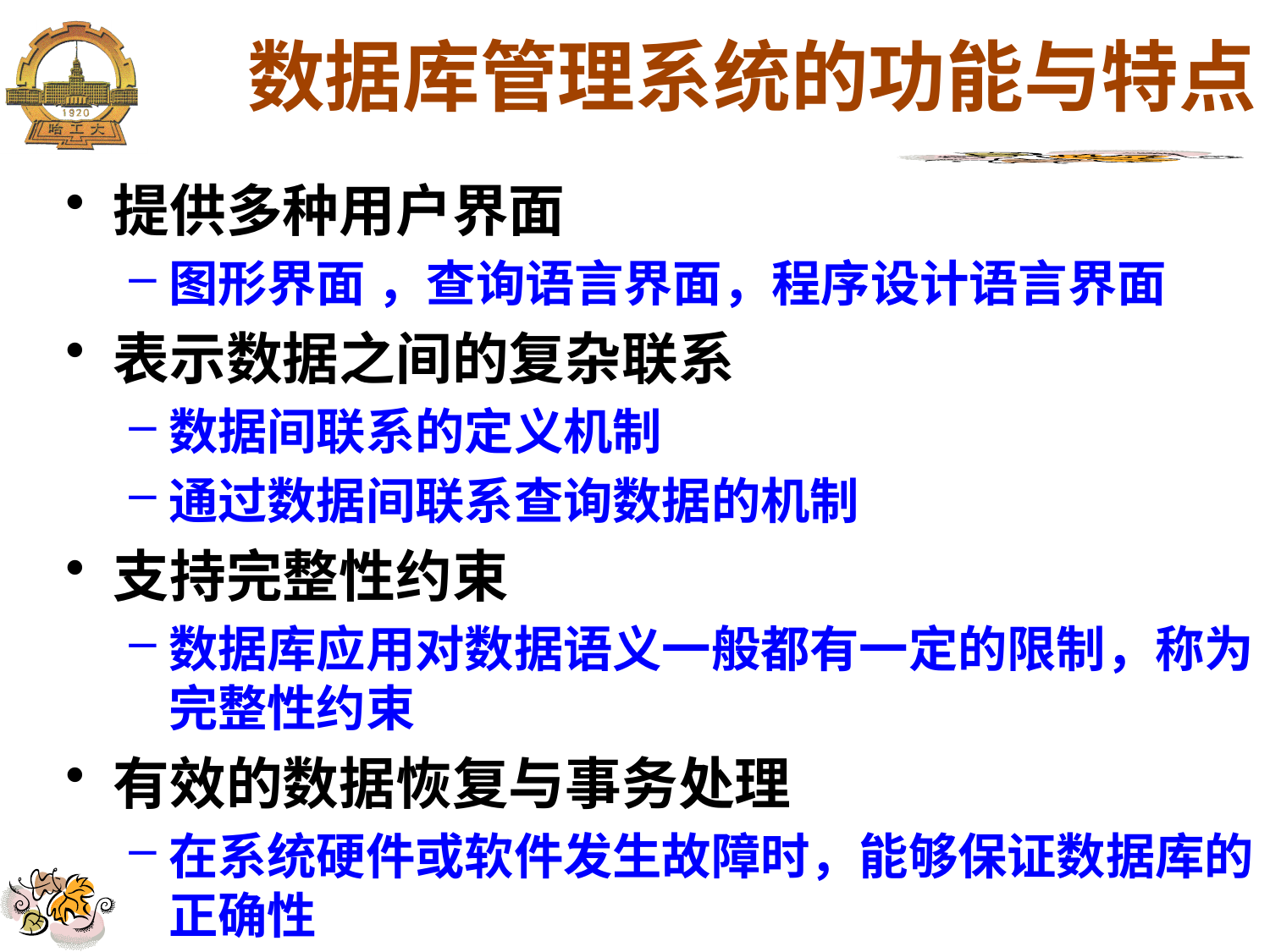

# 数据库管理系统的功能与特点
提供多种用户界面
图形界面 ，查询语言界面，程序设计语言界面
表示数据之间的复杂联系
数据间联系的定义机制
通过数据间联系查询数据的机制
支持完整性约束
数据库应用对数据语义一般都有一定的限制，称为完整性约束
有效的数据恢复与事务处理
在系统硬件或软件发生故障时，能够保证数据库的正确性